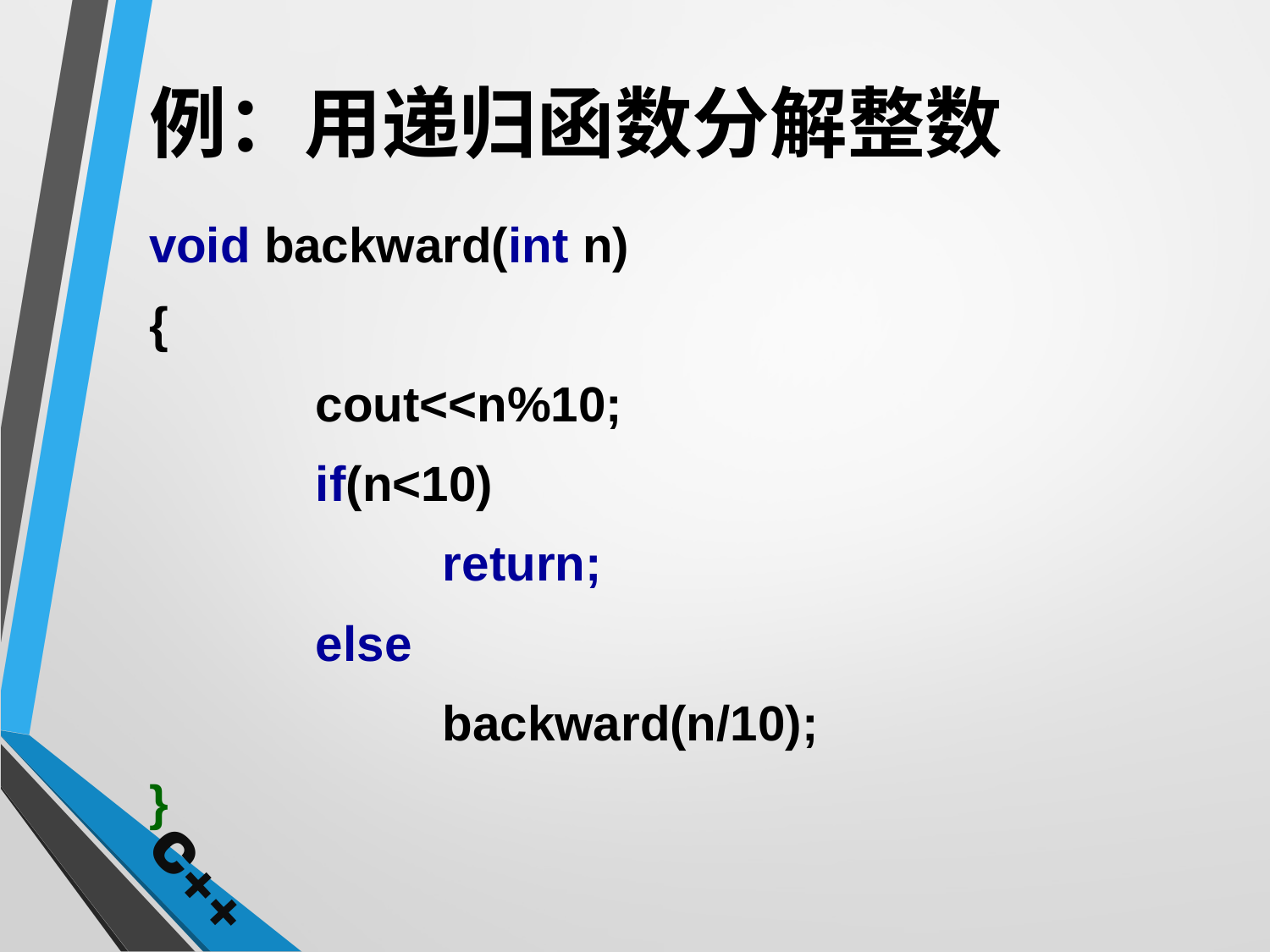

# 例：用递归函数分解整数
void backward(int n)
{
		cout<<n%10;
		if(n<10)
			return;
		else
			backward(n/10);
}